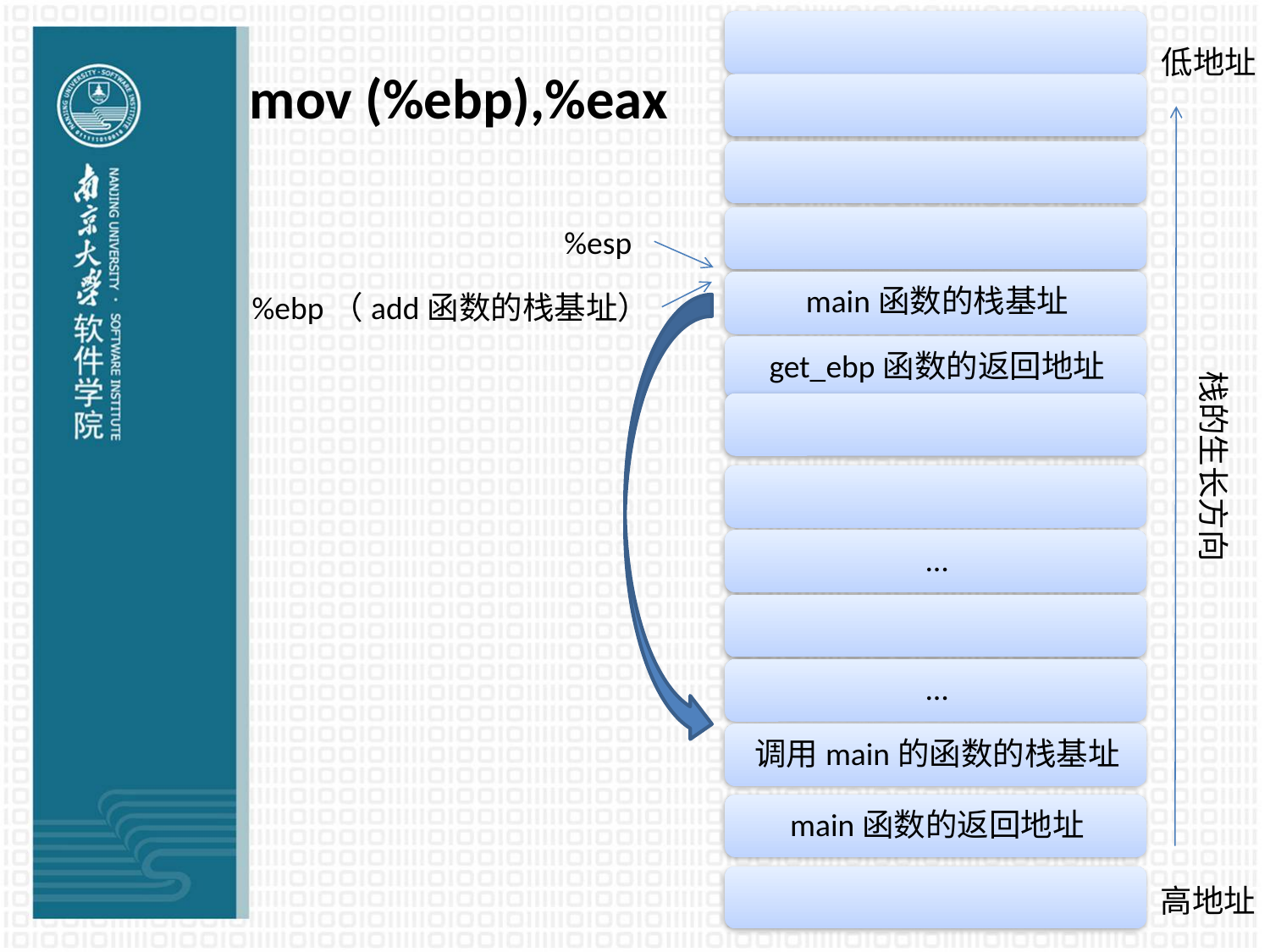

main函数的栈基址
get_ebp函数的返回地址

…

…
调用main的函数的栈基址
main函数的返回地址

低地址
mov (%ebp),%eax
%esp
%ebp（add函数的栈基址）

栈的生长方向
高地址